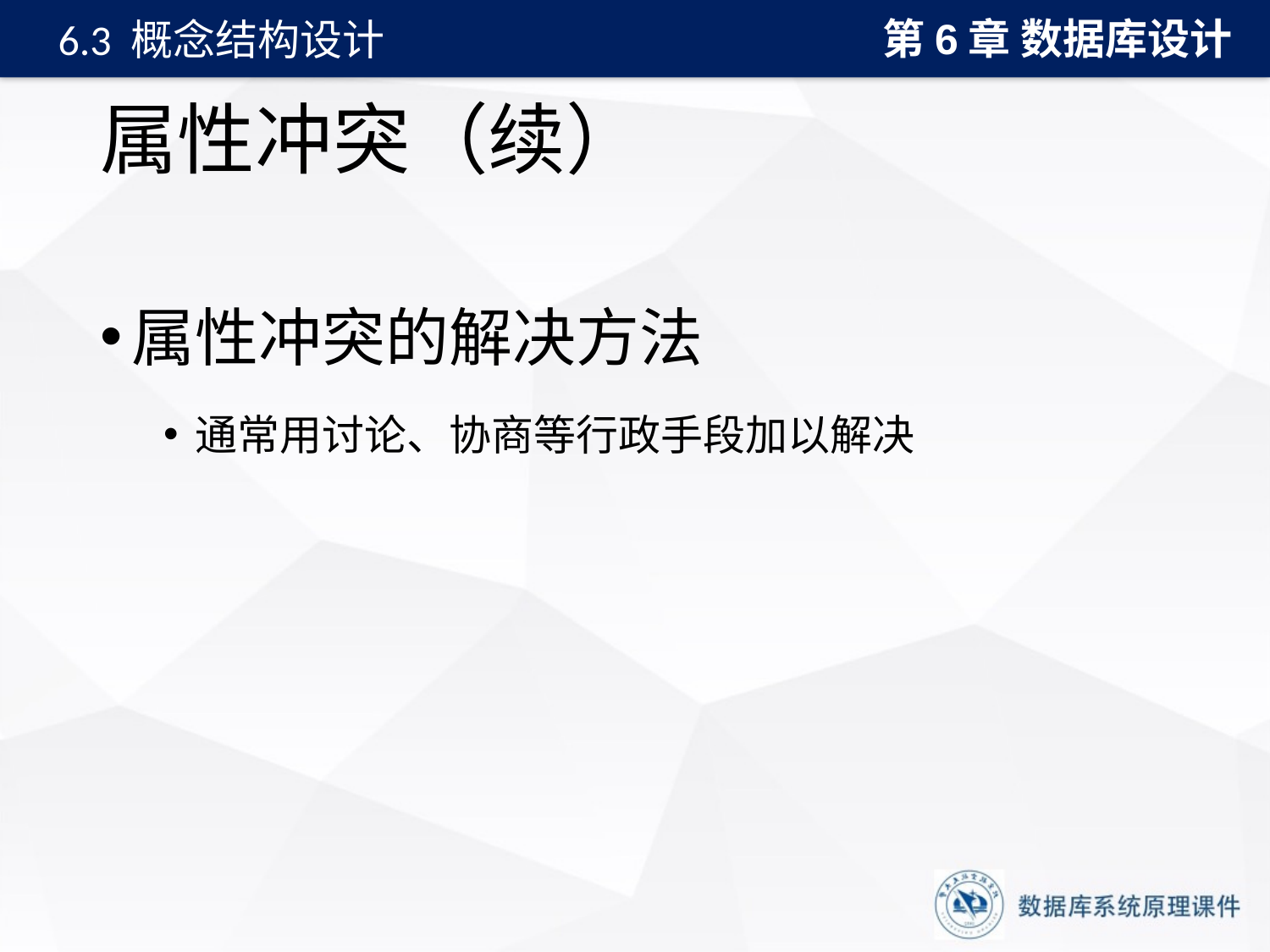

第6章 数据库设计
6.3 概念结构设计
# 属性冲突（续）
属性冲突的解决方法
通常用讨论、协商等行政手段加以解决